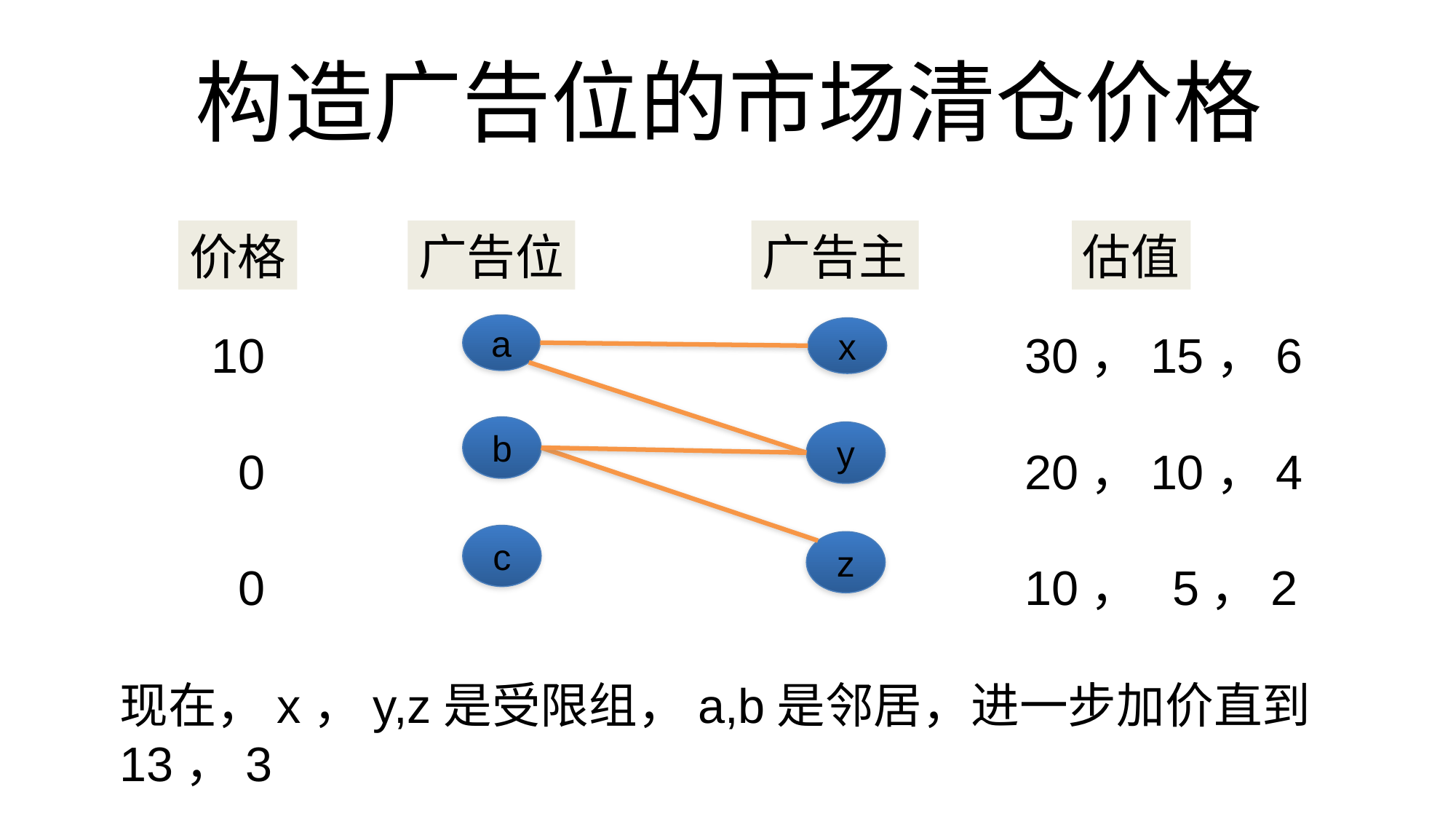

# 构造广告位的市场清仓价格
价格
广告位
广告主
估值
a
x
10

  0

  0
30，15，6

20，10，4

10，  5，2
b
y
c
z
现在，x，y,z是受限组，a,b是邻居，进一步加价直到13，3